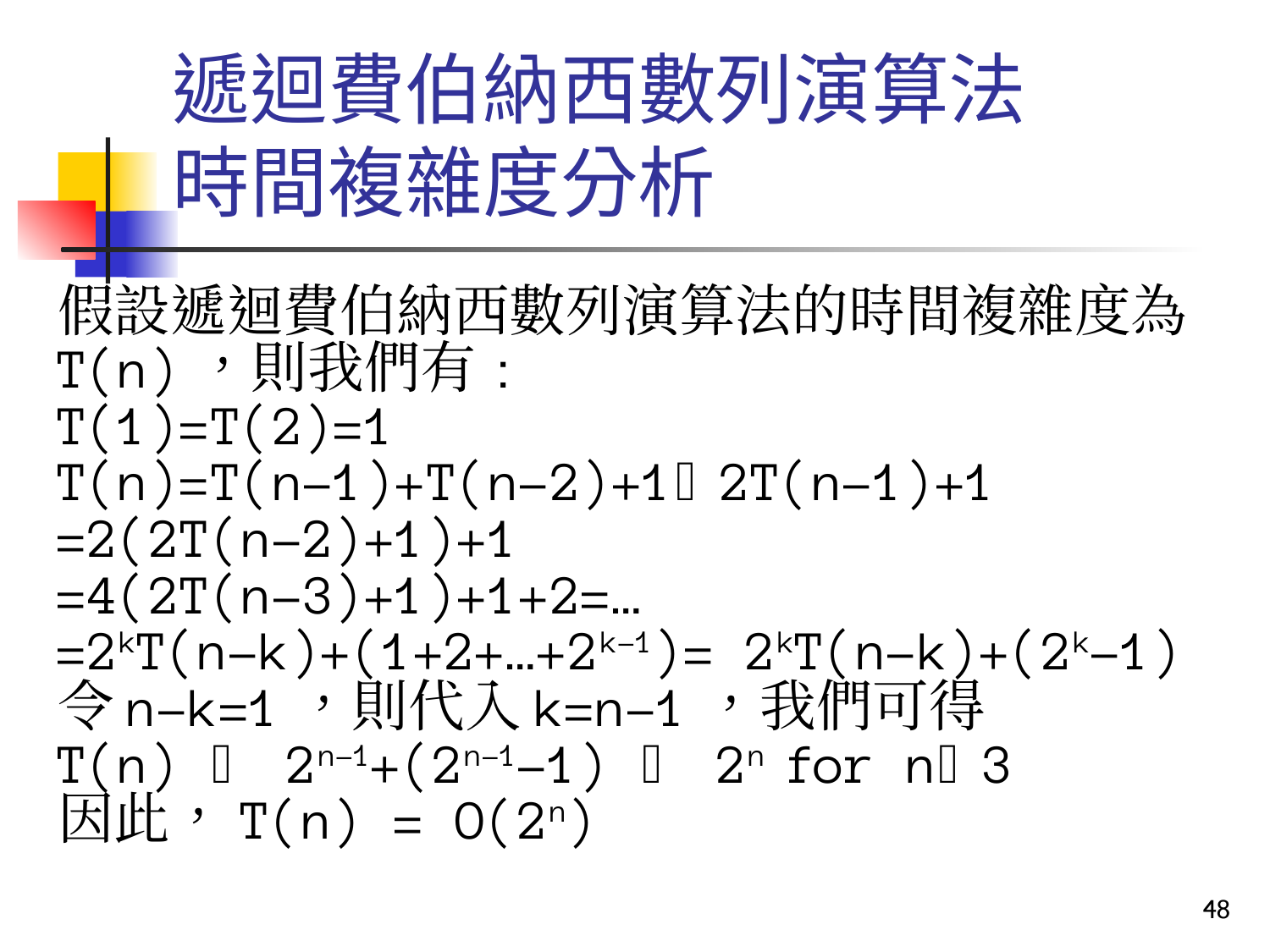

# 遞迴費伯納西數列演算法 時間複雜度分析
假設遞迴費伯納西數列演算法的時間複雜度為T(n)，則我們有:
T(1)=T(2)=1
T(n)=T(n-1)+T(n-2)+1≤2T(n-1)+1
=2(2T(n-2)+1)+1
=4(2T(n-3)+1)+1+2=…
=2kT(n-k)+(1+2+…+2k-1)= 2kT(n-k)+(2k-1)
令n-k=1，則代入k=n-1，我們可得
T(n) ≤ 2n-1+(2n-1-1) ≤ 2n for n≥3
因此，T(n) = O(2n)

48